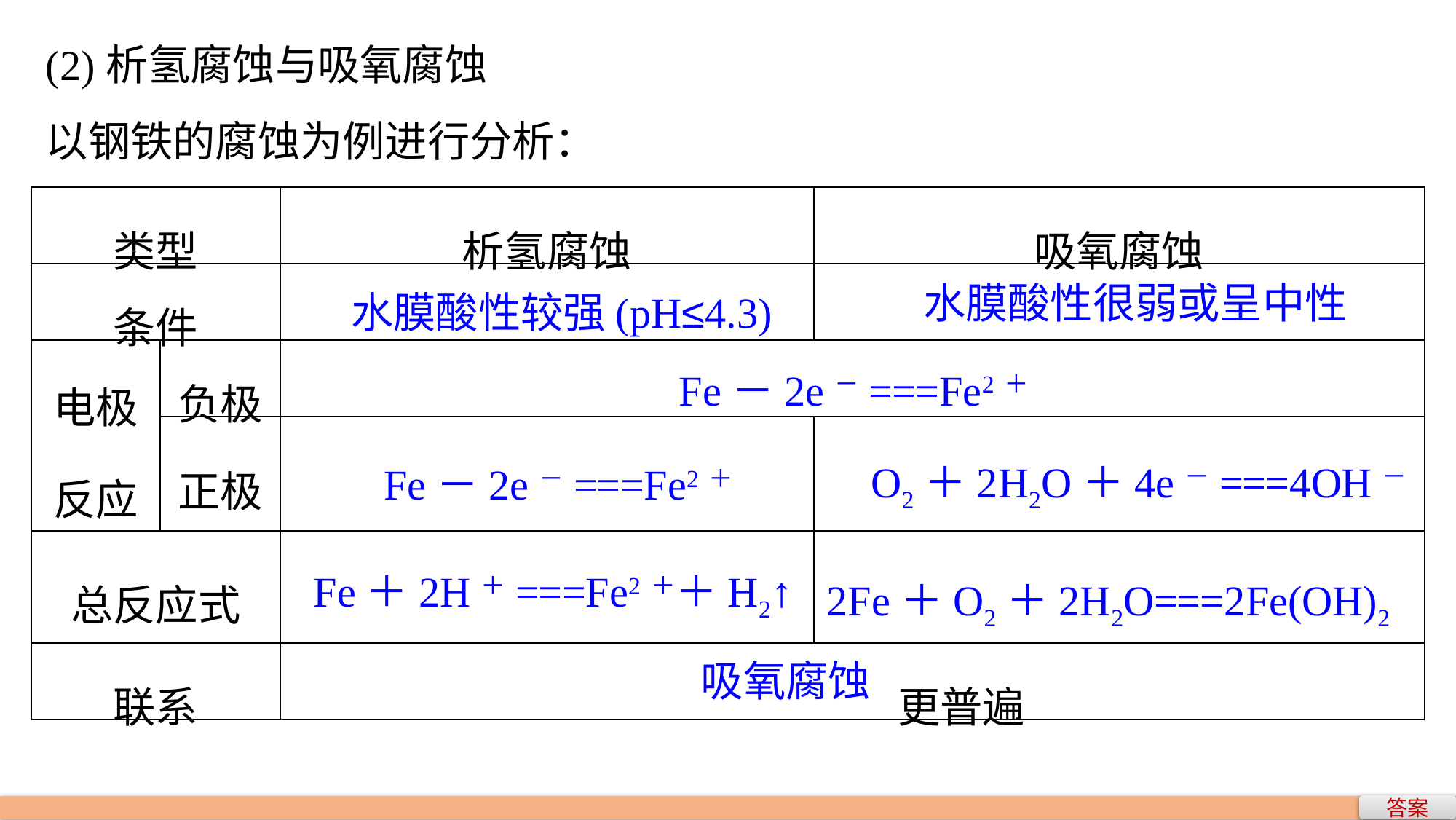

(2)析氢腐蚀与吸氧腐蚀
以钢铁的腐蚀为例进行分析：
| 类型 |  | 析氢腐蚀 | 吸氧腐蚀 |
| --- | --- | --- | --- |
| 条件 |  |  |  |
| 电极反应 | 负极 |  |  |
|  | 正极 |  |  |
| 总反应式 |  |  |  |
| 联系 |  | 更普遍 |  |
水膜酸性较强(pH≤4.3)
水膜酸性很弱或呈中性
Fe－2e－===Fe2＋
O2＋2H2O＋4e－===4OH－
Fe－2e－===Fe2＋
Fe＋2H＋===Fe2＋＋H2↑
2Fe＋O2＋2H2O===2Fe(OH)2
吸氧腐蚀
答案